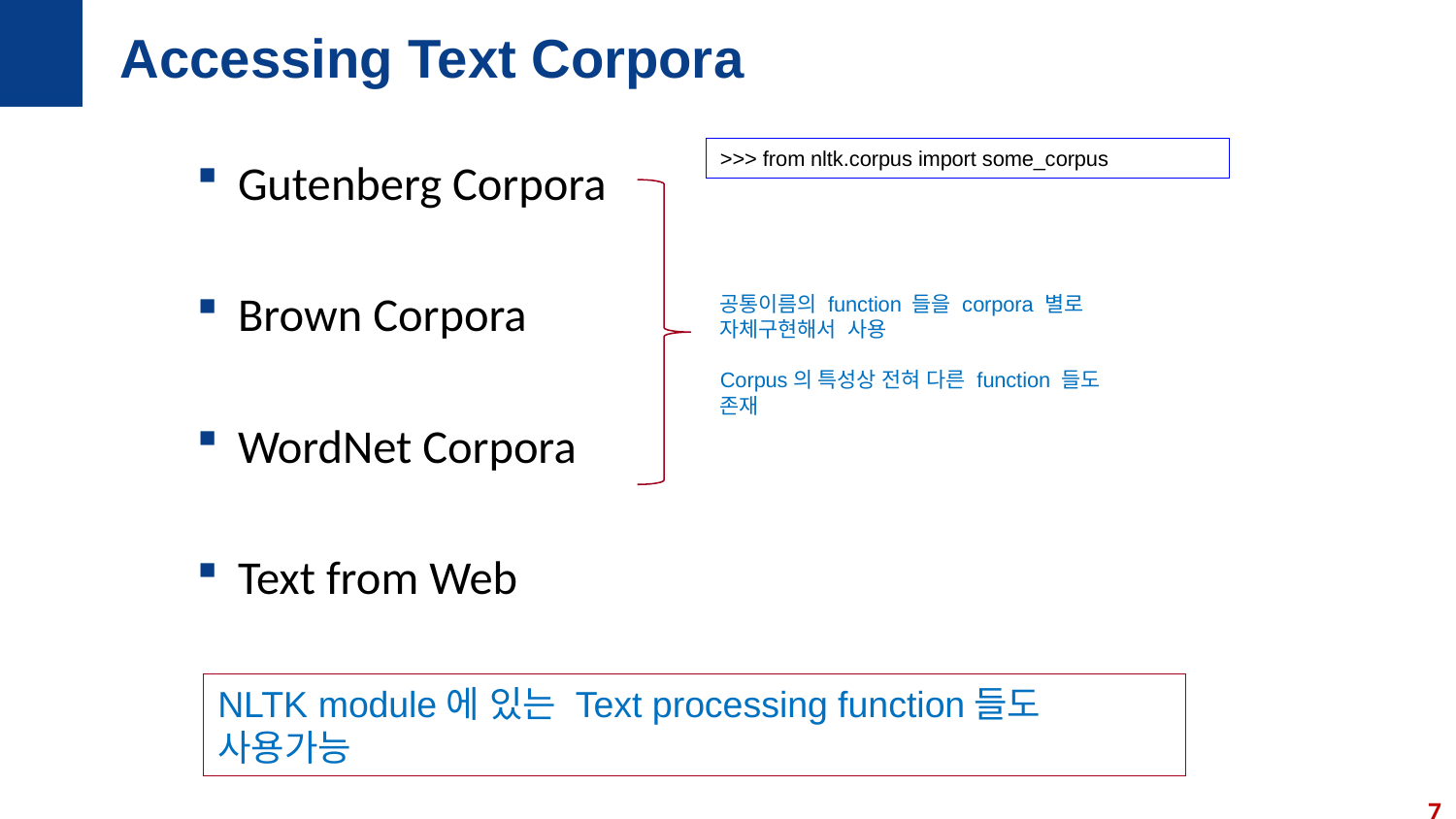

# Accessing Text Corpora
>>> from nltk.corpus import some_corpus
Gutenberg Corpora

Brown Corpora

WordNet Corpora

Text from Web

공통이름의 function 들을 corpora 별로 자체구현해서  사용

Corpus의 특성상 전혀 다른 function 들도 존재
NLTK module에 있는 Text processing function들도 사용가능
7